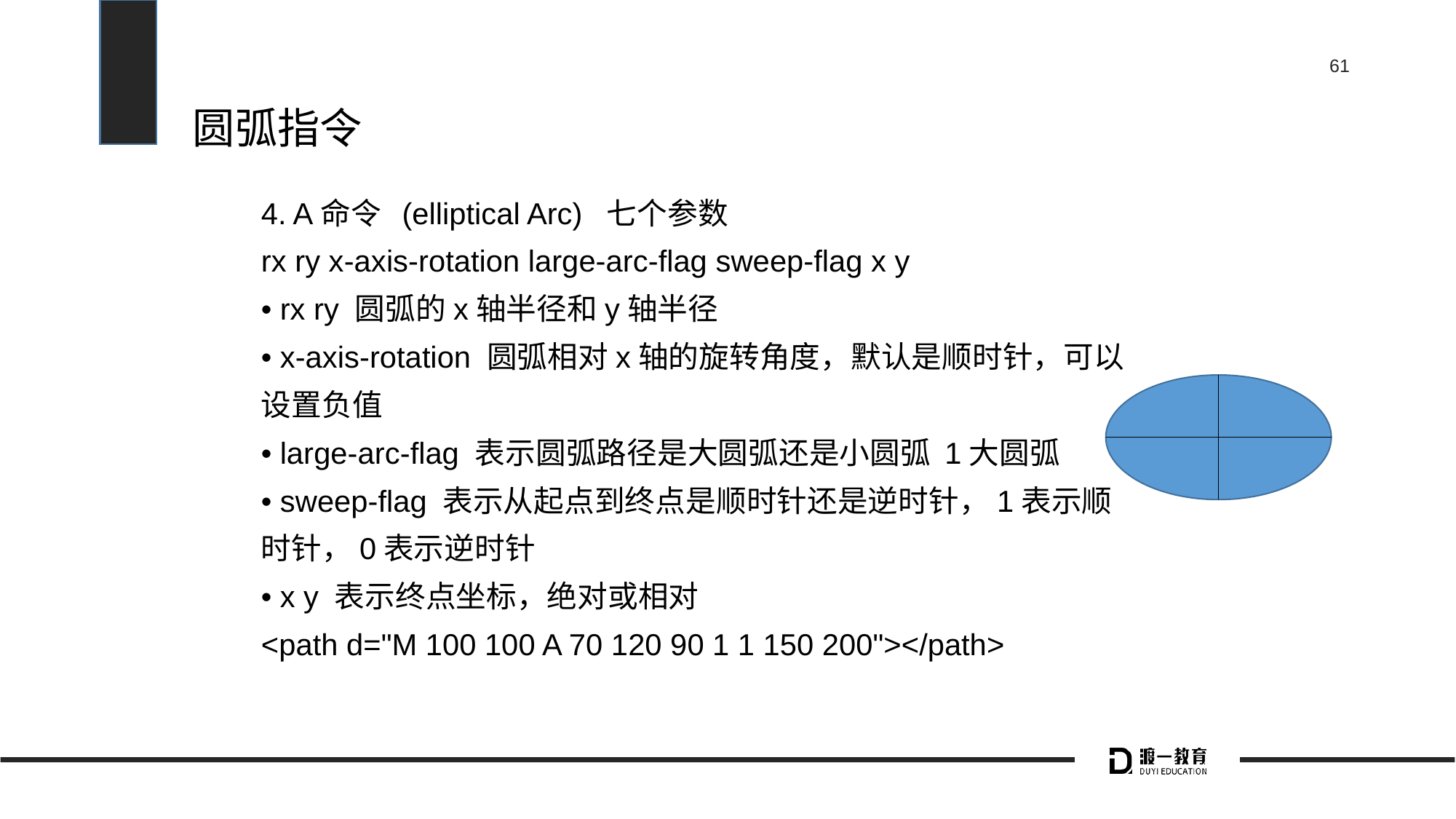

# 圆弧指令
4. A命令  (elliptical Arc)  七个参数
rx ry x-axis-rotation large-arc-flag sweep-flag x y
• rx ry 圆弧的x轴半径和y轴半径
• x-axis-rotation 圆弧相对x轴的旋转角度，默认是顺时针，可以
设置负值
• large-arc-flag 表示圆弧路径是大圆弧还是小圆弧 1大圆弧
• sweep-flag 表示从起点到终点是顺时针还是逆时针，1表示顺
时针，0表示逆时针
• x y 表示终点坐标，绝对或相对
<path d="M 100 100 A 70 120 90 1 1 150 200"></path>